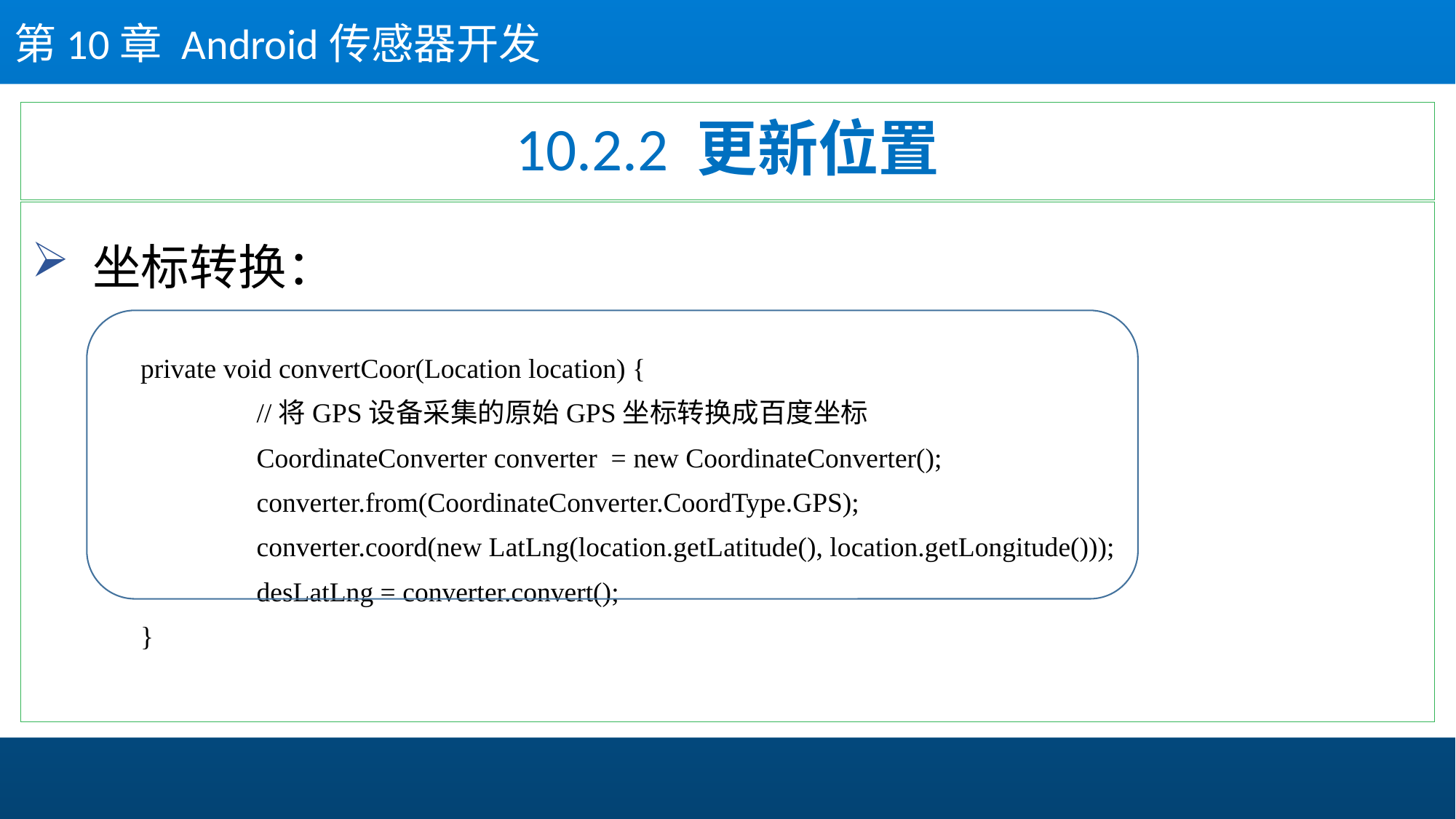

第10章 Android传感器开发

# 10.2.2 更新位置
 坐标转换：

	private void convertCoor(Location location) {
		 //将GPS设备采集的原始GPS坐标转换成百度坐标
		 CoordinateConverter converter  = new CoordinateConverter();
		 converter.from(CoordinateConverter.CoordType.GPS);
		 converter.coord(new LatLng(location.getLatitude(), location.getLongitude()));
		 desLatLng = converter.convert();
	}